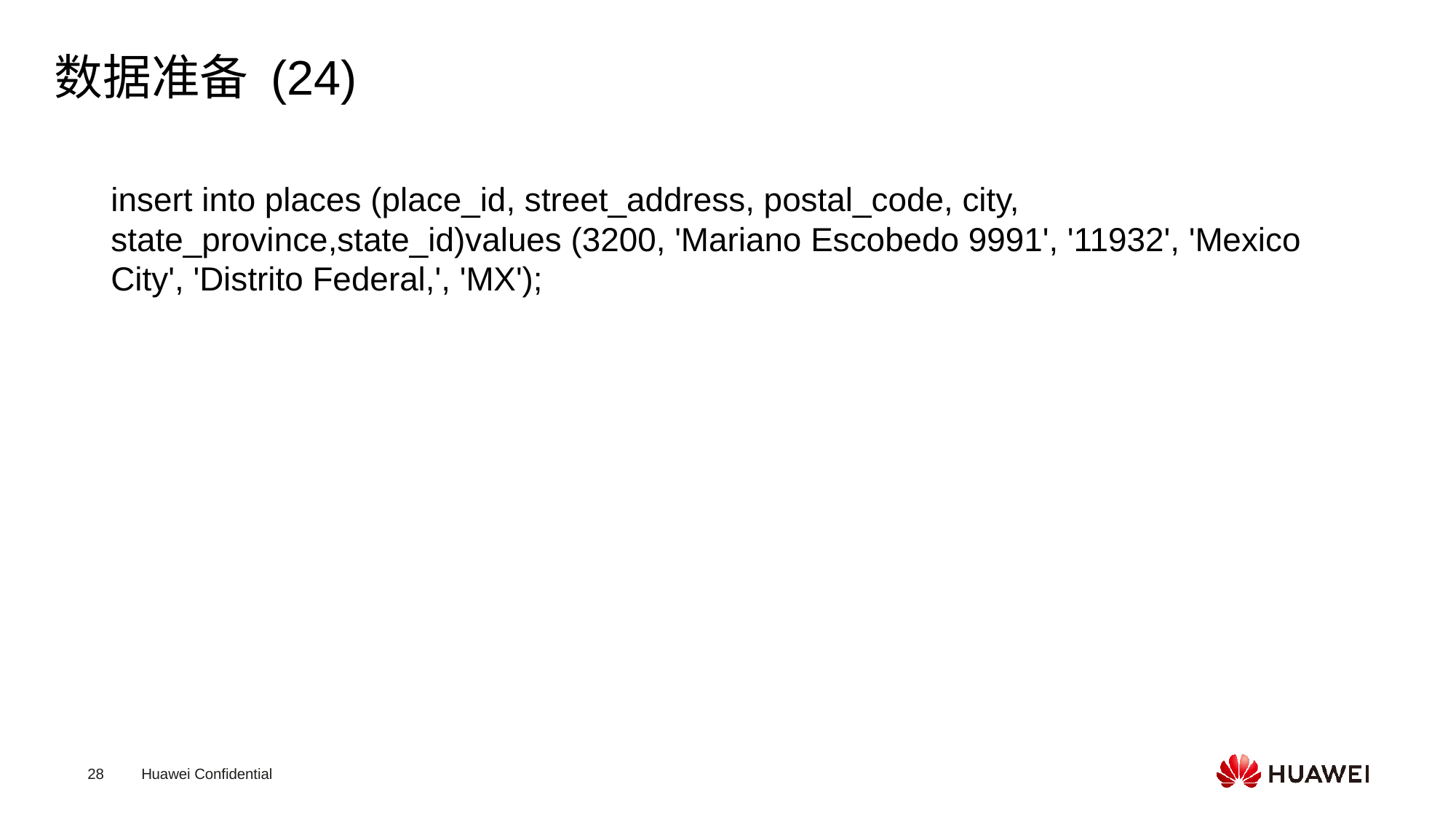

# 数据准备 (24)
insert into places (place_id, street_address, postal_code, city, state_province,state_id)values (3200, 'Mariano Escobedo 9991', '11932', 'Mexico City', 'Distrito Federal,', 'MX');